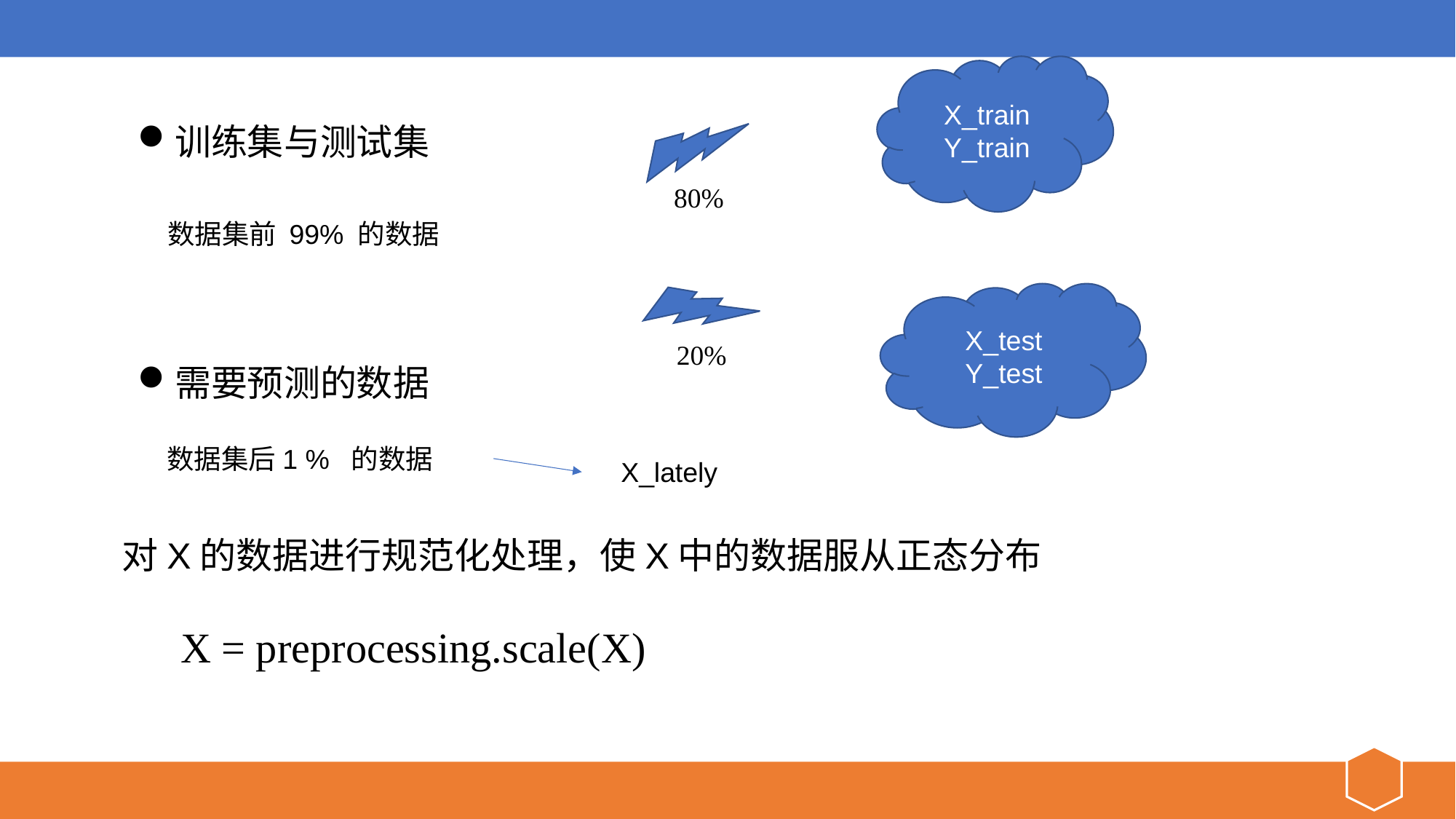

X_train
Y_train

80%
训练集与测试集
数据集前 99% 的数据

20%
X_test
Y_test
需要预测的数据
数据集后1 %  的数据
X_lately
对X的数据进行规范化处理，使X中的数据服从正态分布
X = preprocessing.scale(X)
12